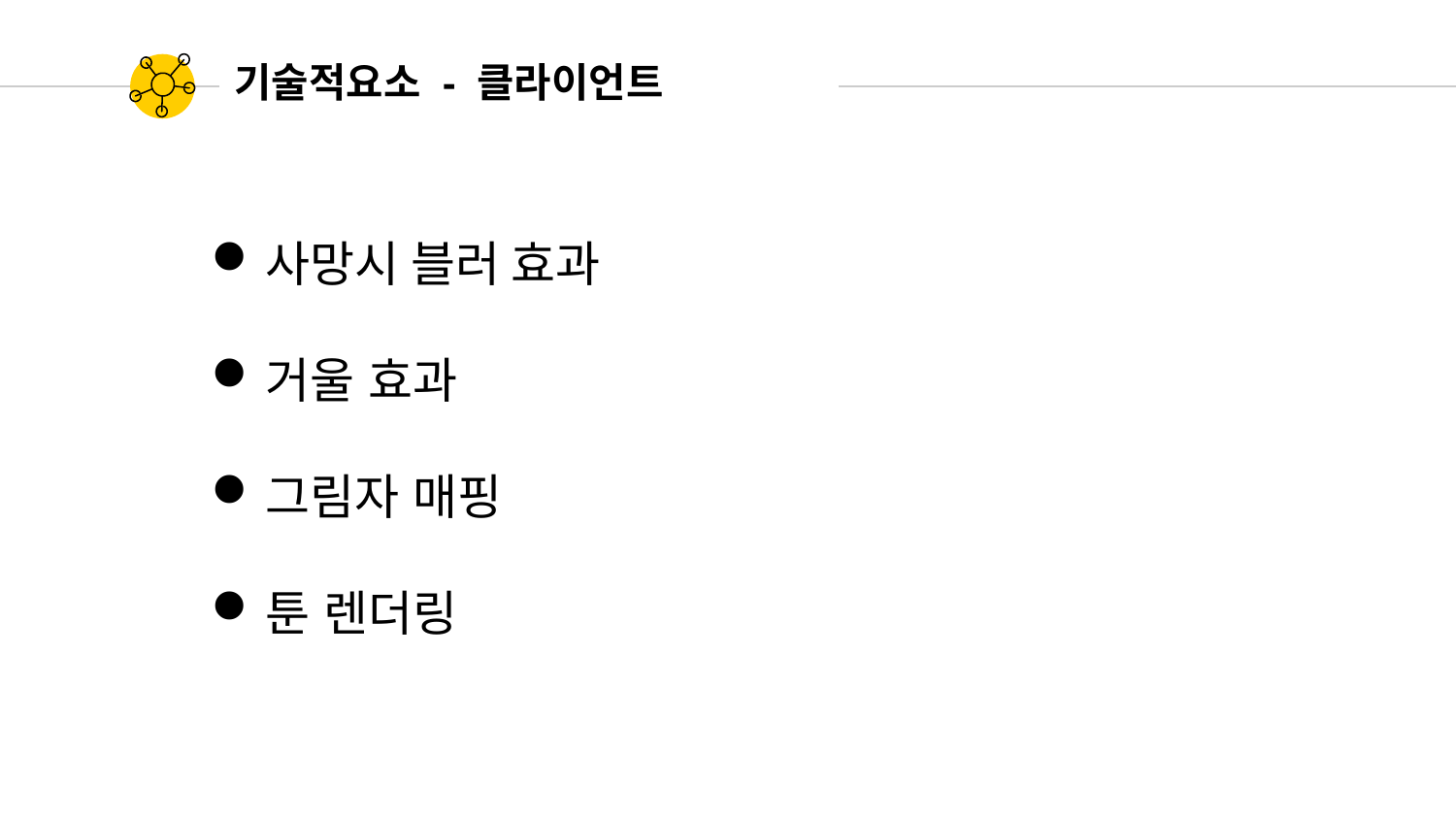

기술적요소 - 클라이언트
사망시 블러 효과

거울 효과

그림자 매핑

툰 렌더링